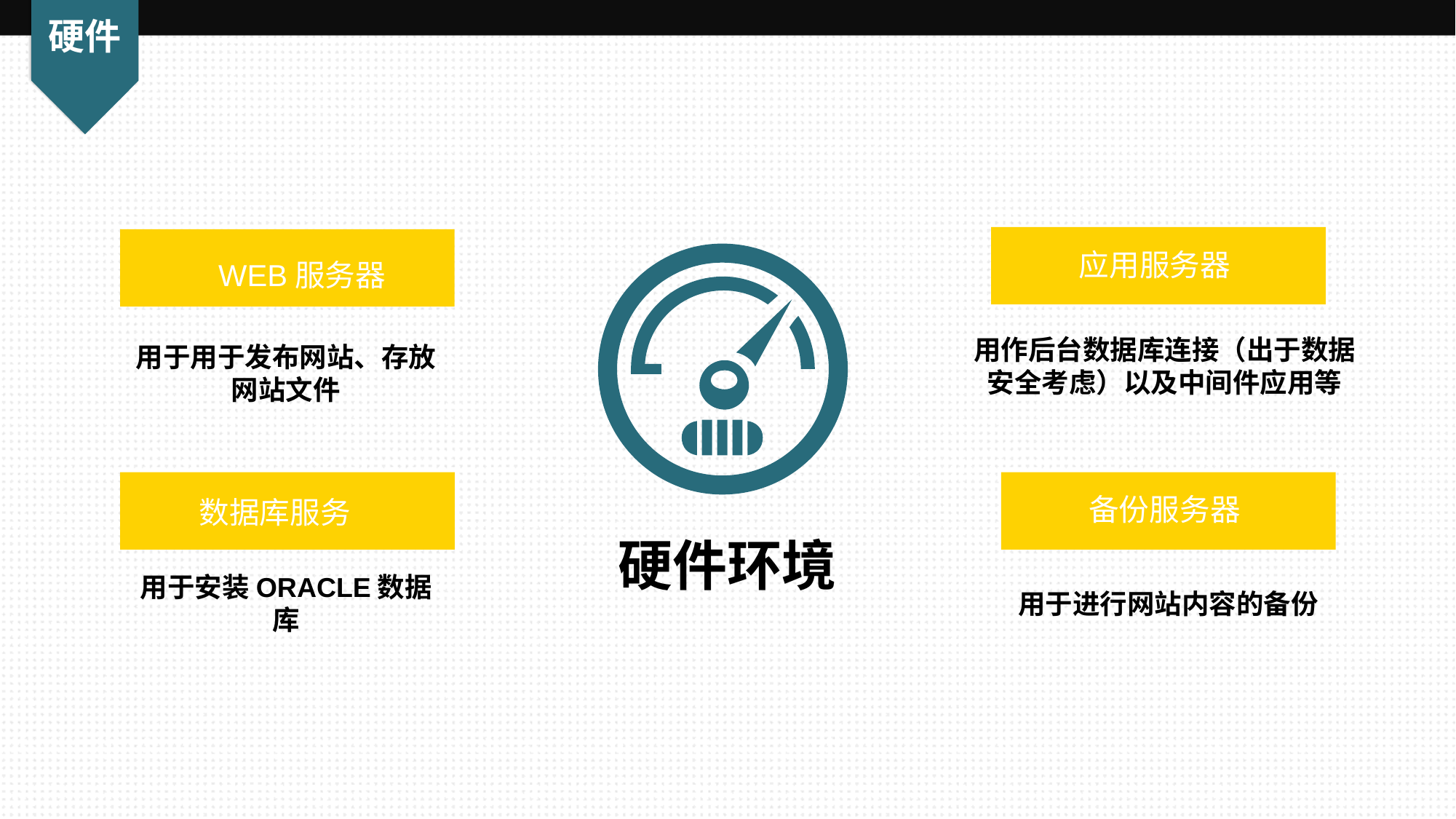

硬件

应用服务器
WEB服务器

用作后台数据库连接（出于数据安全考虑）以及中间件应用等
用于用于发布网站、存放网站文件

备份服务器
数据库服务
硬件环境
用于进行网站内容的备份
用于安装ORACLE数据库